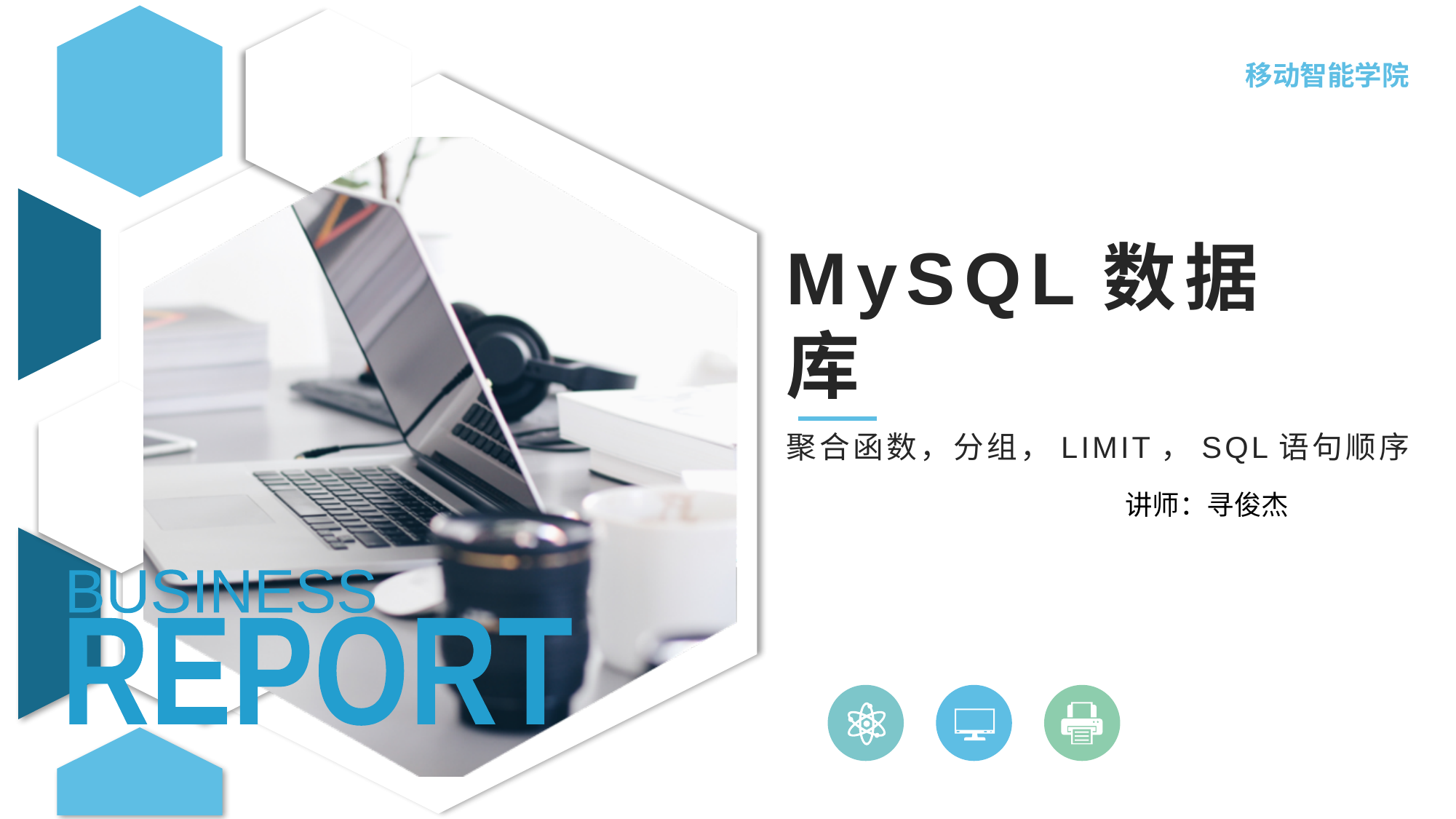

移动智能学院
# MySQL数据库
聚合函数，分组，LIMIT，SQL语句顺序
讲师：寻俊杰
BUSINESS
REPORT